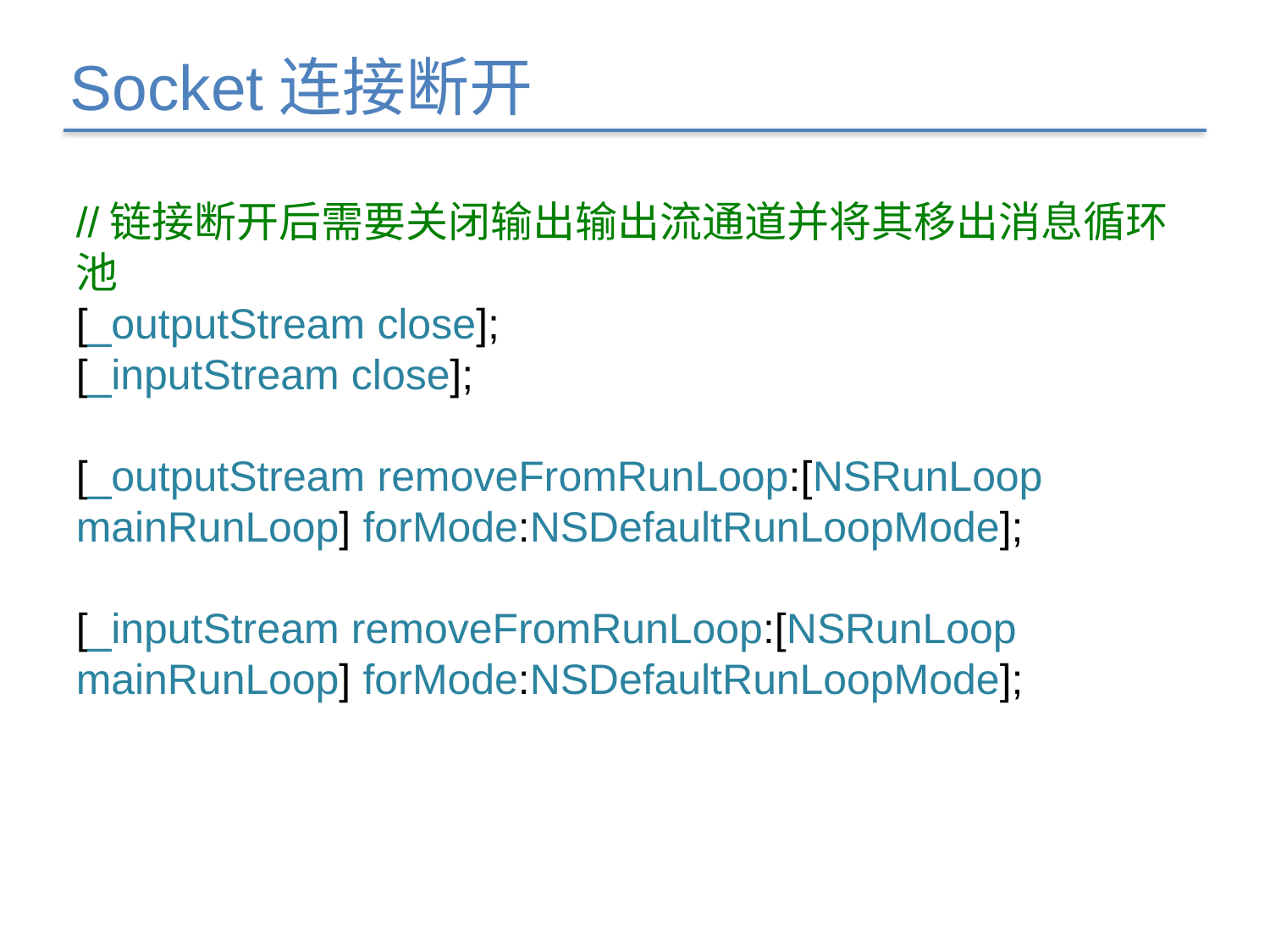

Socket连接断开
//链接断开后需要关闭输出输出流通道并将其移出消息循环池
[_outputStream close];
[_inputStream close];

[_outputStream removeFromRunLoop:[NSRunLoop mainRunLoop] forMode:NSDefaultRunLoopMode];

[_inputStream removeFromRunLoop:[NSRunLoop mainRunLoop] forMode:NSDefaultRunLoopMode];